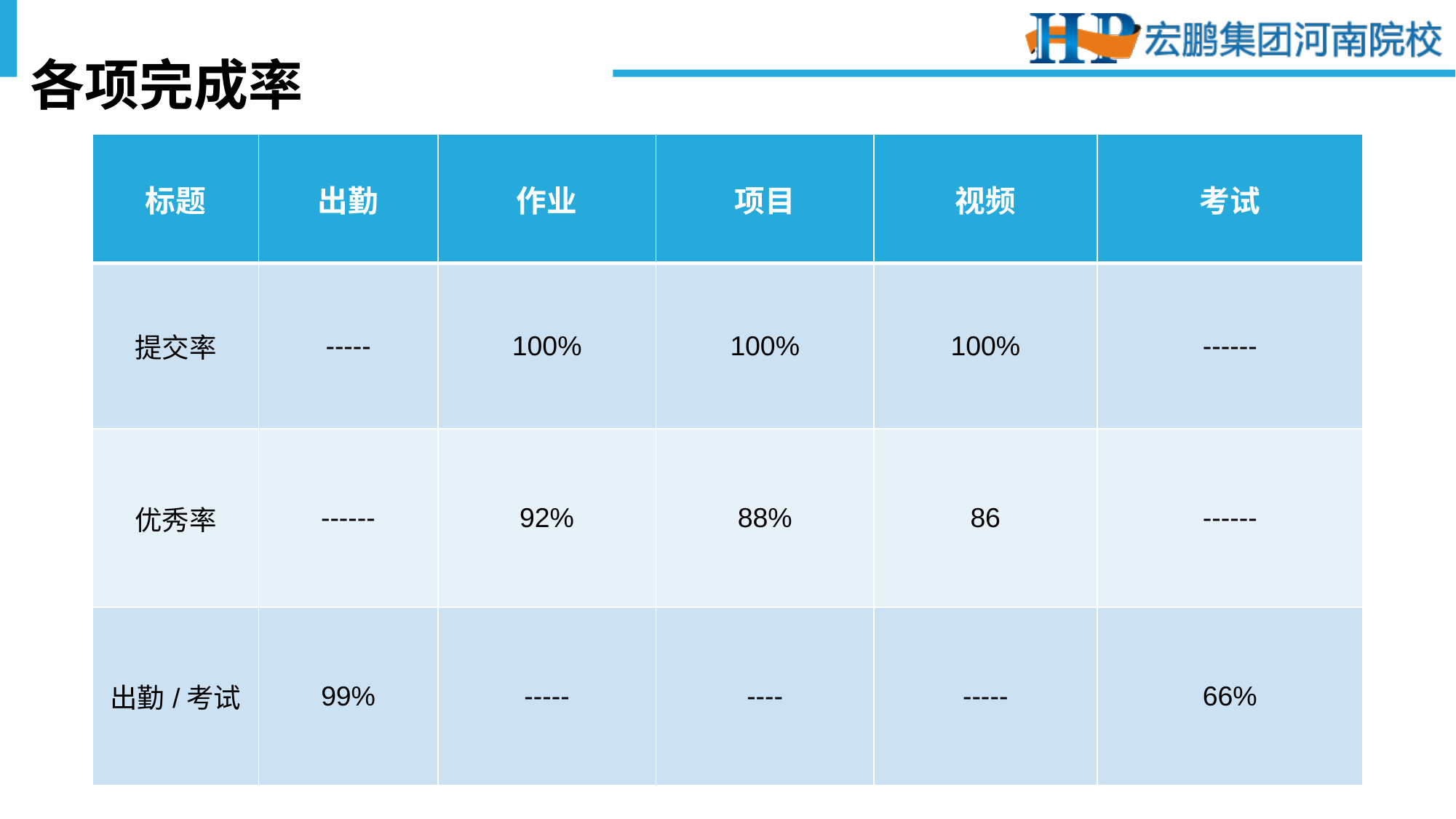

各项完成率
| 标题 | 出勤 | 作业 | 项目 | 视频 | 考试 |
| --- | --- | --- | --- | --- | --- |
| 提交率 | ----- | 100% | 100% | 100% | ------ |
| 优秀率 | ------ | 92% | 88% | 86 | ------ |
| 出勤/考试 | 99% | ----- | ---- | ----- | 66% |